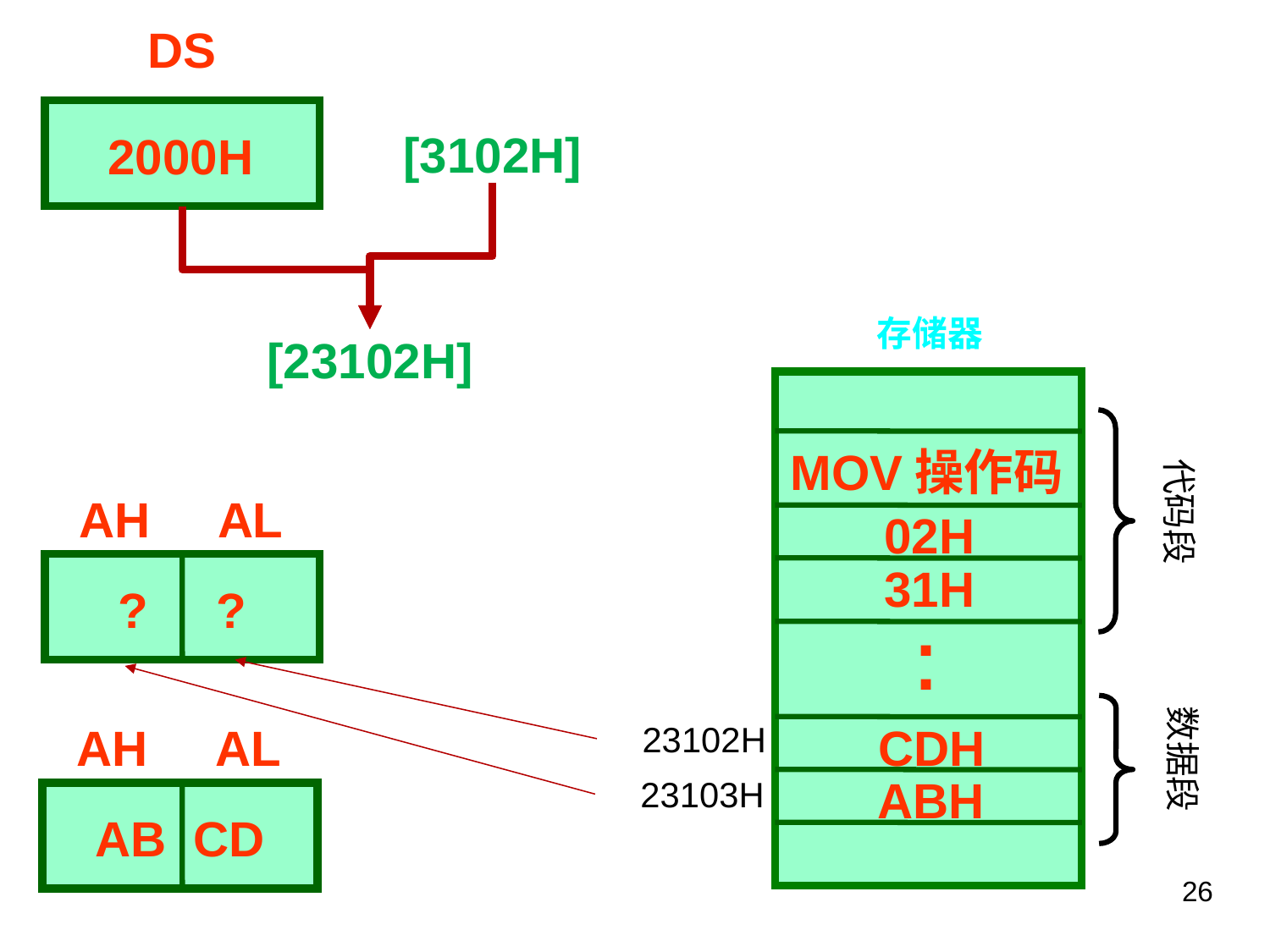

DS

[3102H]
2000H
存储器
[23102H]

MOV操作码
代码段
AH
AL

02H

31H
?     ?

.
.

数据段

CDH
AH
AL
23102H

ABH
23103H

AB  CD

26